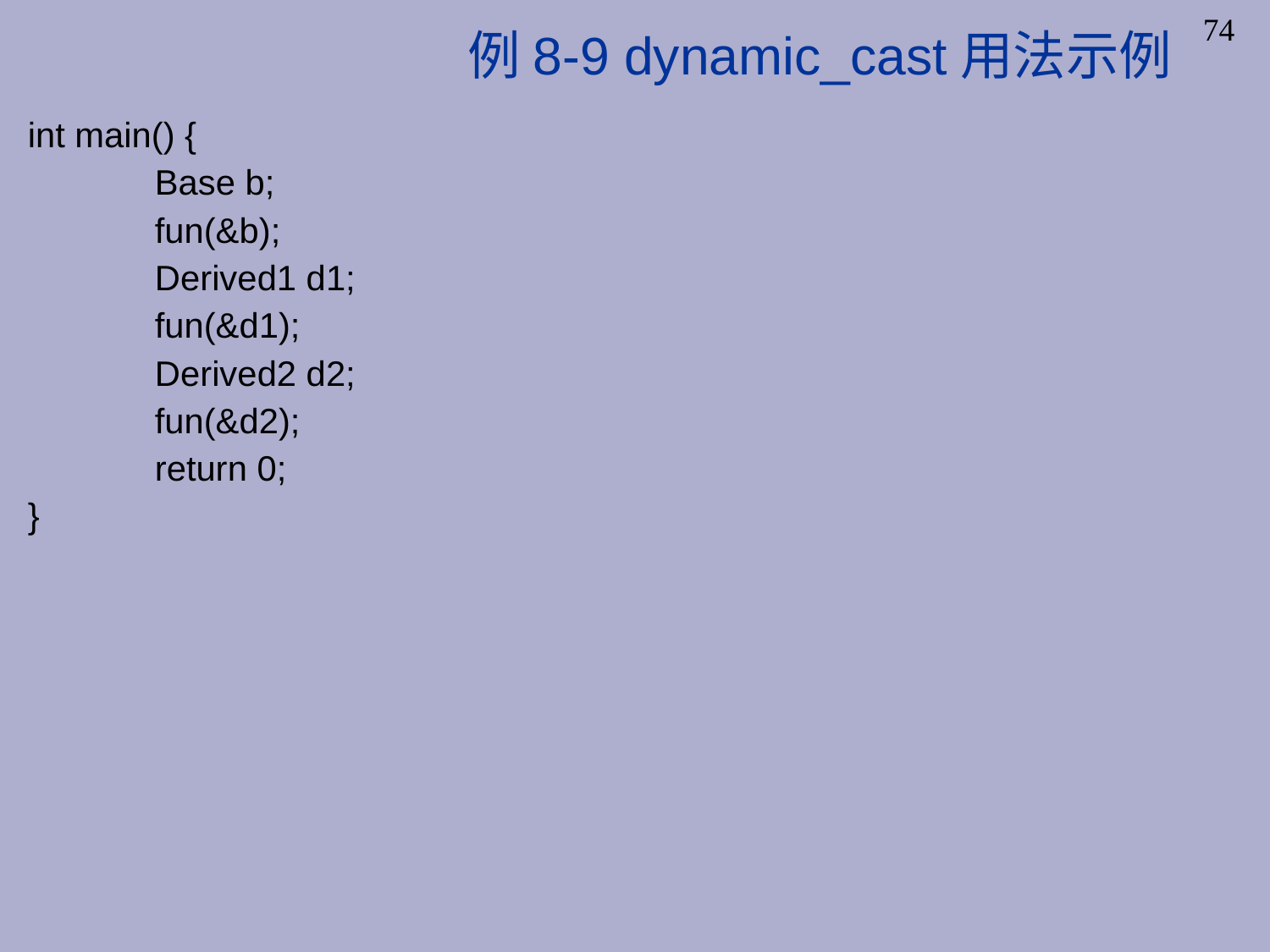

# 例8-9 dynamic_cast用法示例
74
int main() {
	Base b;
	fun(&b);
	Derived1 d1;
	fun(&d1);
	Derived2 d2;
	fun(&d2);
	return 0;
}